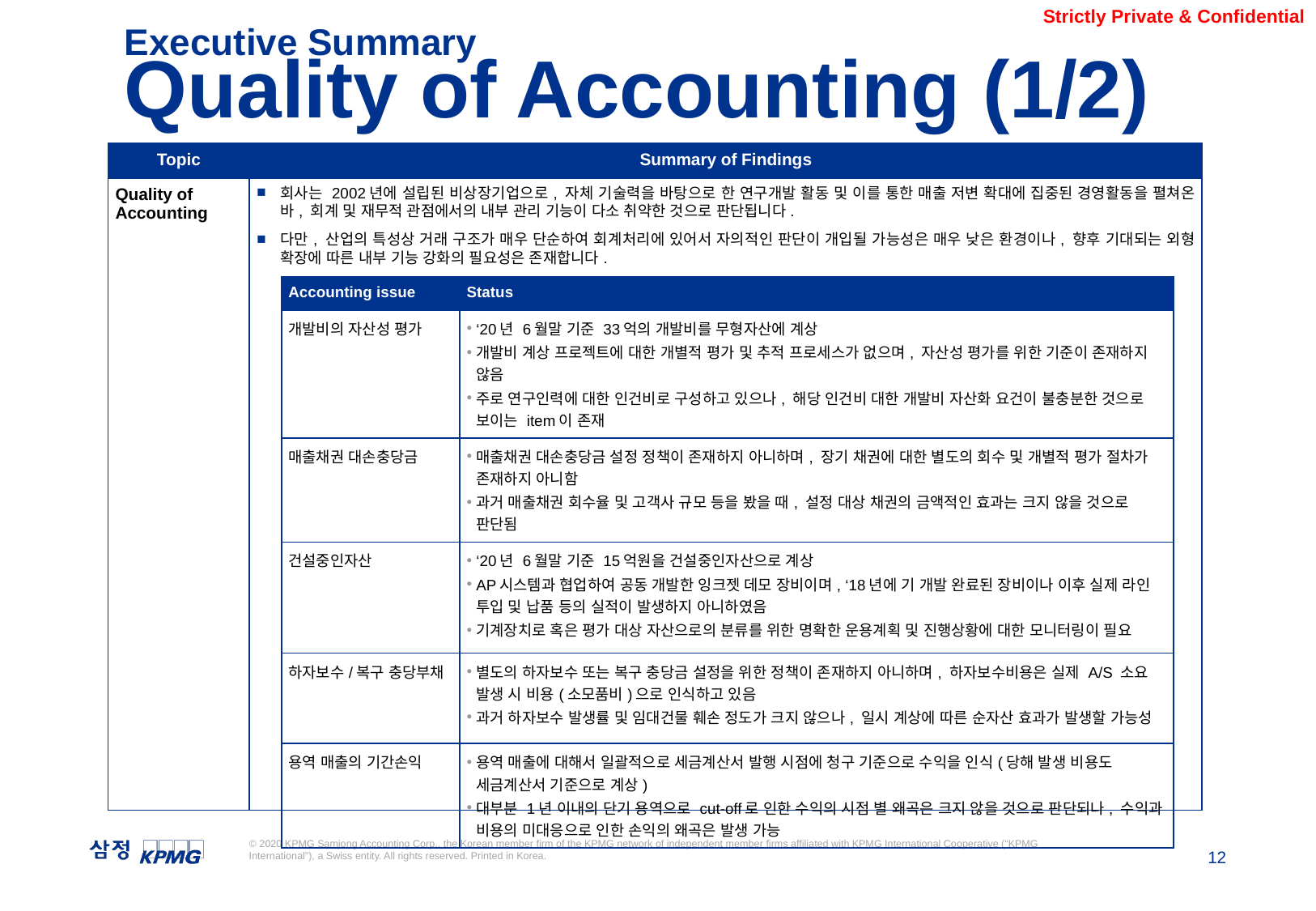

Executive Summary
Quality of Accounting (1/2)
| Topic | Summary of Findings |
| --- | --- |
| Quality of Accounting | 회사는 2002년에 설립된 비상장기업으로, 자체 기술력을 바탕으로 한 연구개발 활동 및 이를 통한 매출 저변 확대에 집중된 경영활동을 펼쳐온 바, 회계 및 재무적 관점에서의 내부 관리 기능이 다소 취약한 것으로 판단됩니다. 다만, 산업의 특성상 거래 구조가 매우 단순하여 회계처리에 있어서 자의적인 판단이 개입될 가능성은 매우 낮은 환경이나, 향후 기대되는 외형 확장에 따른 내부 기능 강화의 필요성은 존재합니다. |
| Accounting issue | Status |
| --- | --- |
| 개발비의 자산성 평가 | ‘20년 6월말 기준 33억의 개발비를 무형자산에 계상 개발비 계상 프로젝트에 대한 개별적 평가 및 추적 프로세스가 없으며, 자산성 평가를 위한 기준이 존재하지 않음 주로 연구인력에 대한 인건비로 구성하고 있으나, 해당 인건비 대한 개발비 자산화 요건이 불충분한 것으로 보이는 item이 존재 |
| 매출채권 대손충당금 | 매출채권 대손충당금 설정 정책이 존재하지 아니하며, 장기 채권에 대한 별도의 회수 및 개별적 평가 절차가 존재하지 아니함 과거 매출채권 회수율 및 고객사 규모 등을 봤을 때, 설정 대상 채권의 금액적인 효과는 크지 않을 것으로 판단됨 |
| 건설중인자산 | ‘20년 6월말 기준 15억원을 건설중인자산으로 계상 AP시스템과 협업하여 공동 개발한 잉크젯 데모 장비이며, ‘18년에 기 개발 완료된 장비이나 이후 실제 라인 투입 및 납품 등의 실적이 발생하지 아니하였음 기계장치로 혹은 평가 대상 자산으로의 분류를 위한 명확한 운용계획 및 진행상황에 대한 모니터링이 필요 |
| 하자보수/복구 충당부채 | 별도의 하자보수 또는 복구 충당금 설정을 위한 정책이 존재하지 아니하며, 하자보수비용은 실제 A/S 소요 발생 시 비용(소모품비)으로 인식하고 있음 과거 하자보수 발생률 및 임대건물 훼손 정도가 크지 않으나, 일시 계상에 따른 순자산 효과가 발생할 가능성 |
| 용역 매출의 기간손익 | 용역 매출에 대해서 일괄적으로 세금계산서 발행 시점에 청구 기준으로 수익을 인식(당해 발생 비용도 세금계산서 기준으로 계상) 대부분 1년 이내의 단기 용역으로 cut-off로 인한 수익의 시점 별 왜곡은 크지 않을 것으로 판단되나, 수익과 비용의 미대응으로 인한 손익의 왜곡은 발생 가능 |